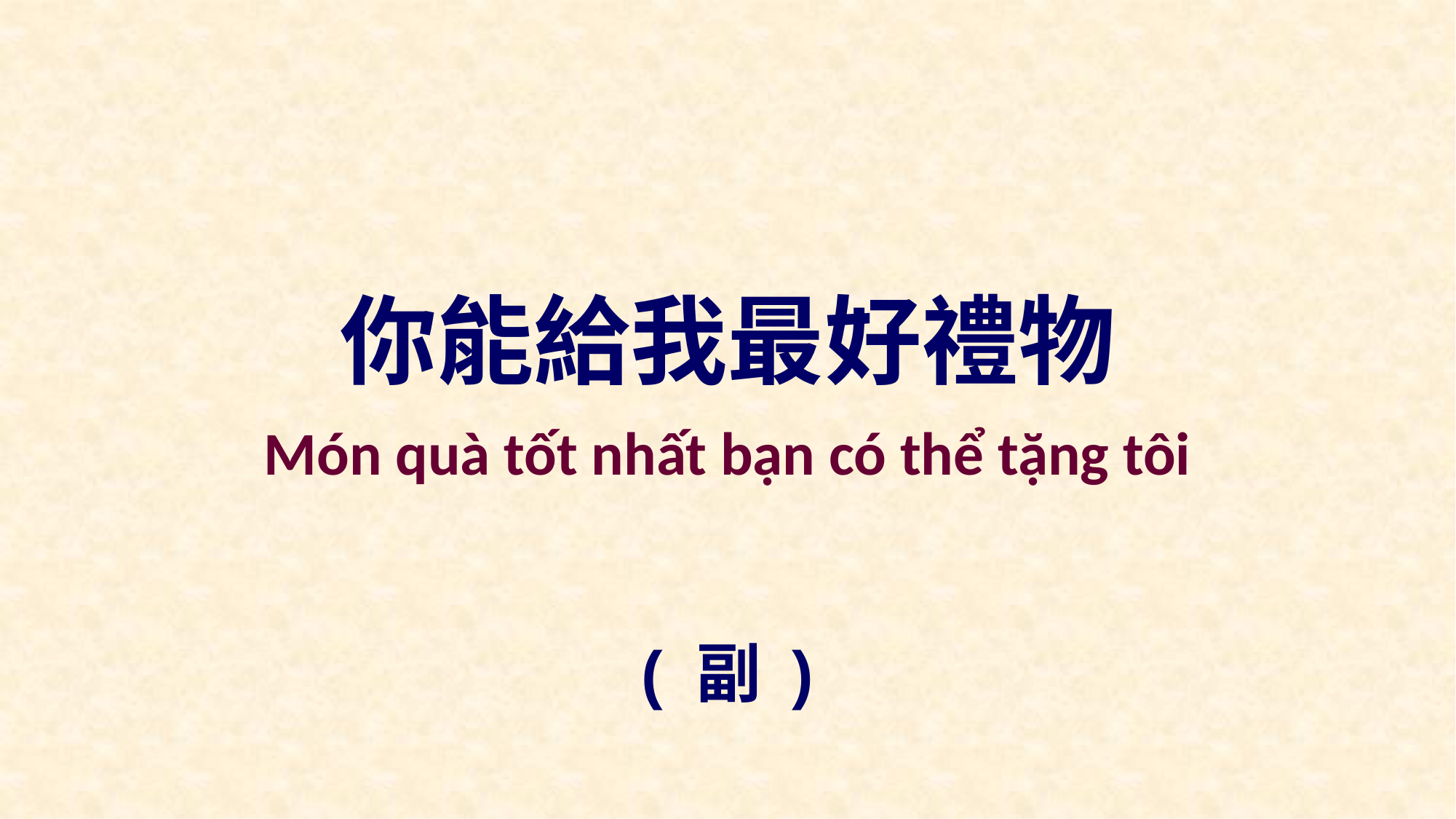

你能給我最好禮物
Món quà tốt nhất bạn có thể tặng tôi
( 副 )